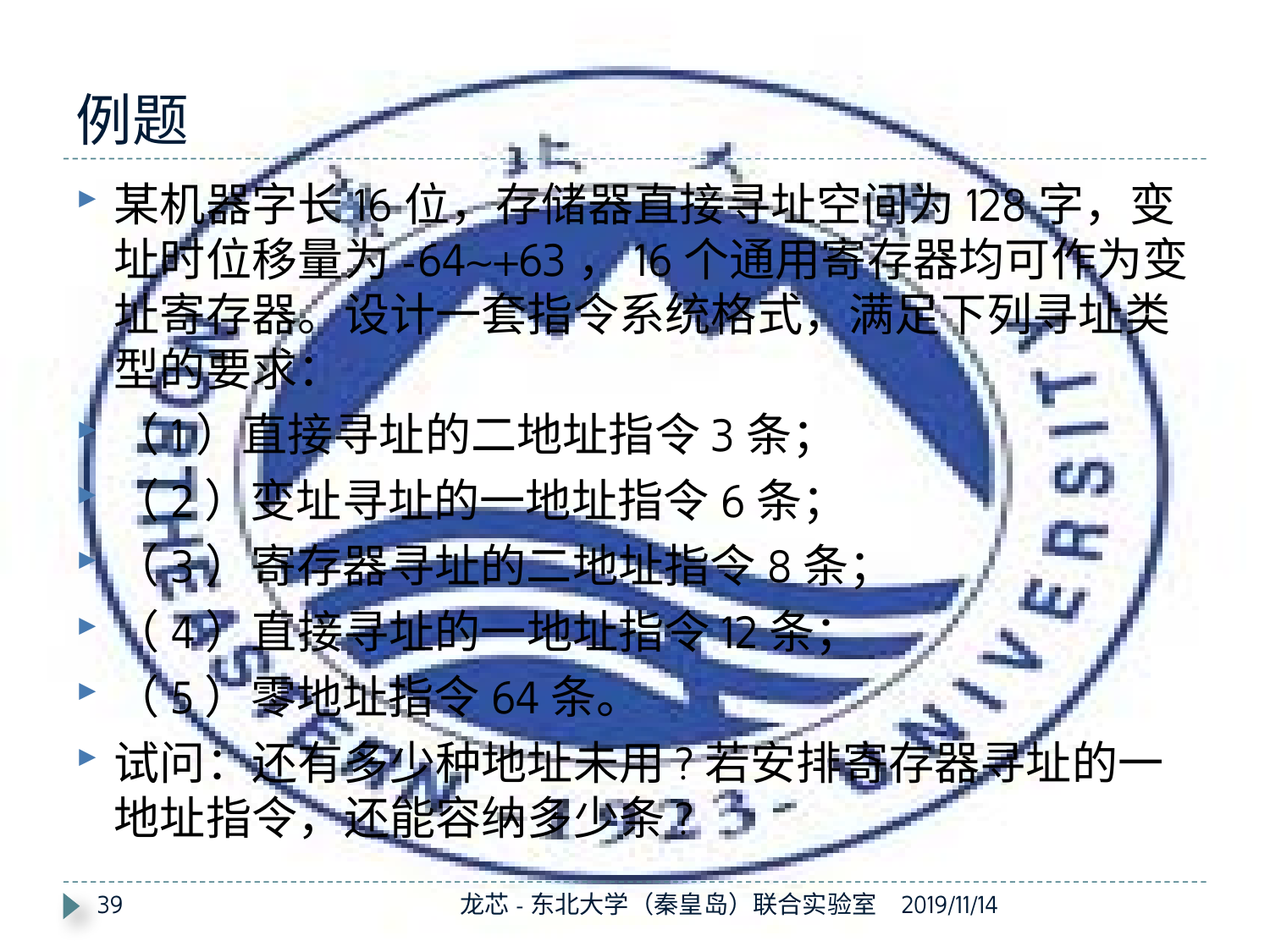

# 例题
某机器字长16位，存储器直接寻址空间为128字，变址时位移量为-64~+63，16个通用寄存器均可作为变址寄存器。设计一套指令系统格式，满足下列寻址类型的要求：
（1）直接寻址的二地址指令3条；
（2）变址寻址的一地址指令6条；
（3）寄存器寻址的二地址指令8条；
（4）直接寻址的一地址指令12条；
（5）零地址指令64条。
试问：还有多少种地址未用?若安排寄存器寻址的一地址指令，还能容纳多少条?

39
龙芯-东北大学（秦皇岛）联合实验室
2019/11/14